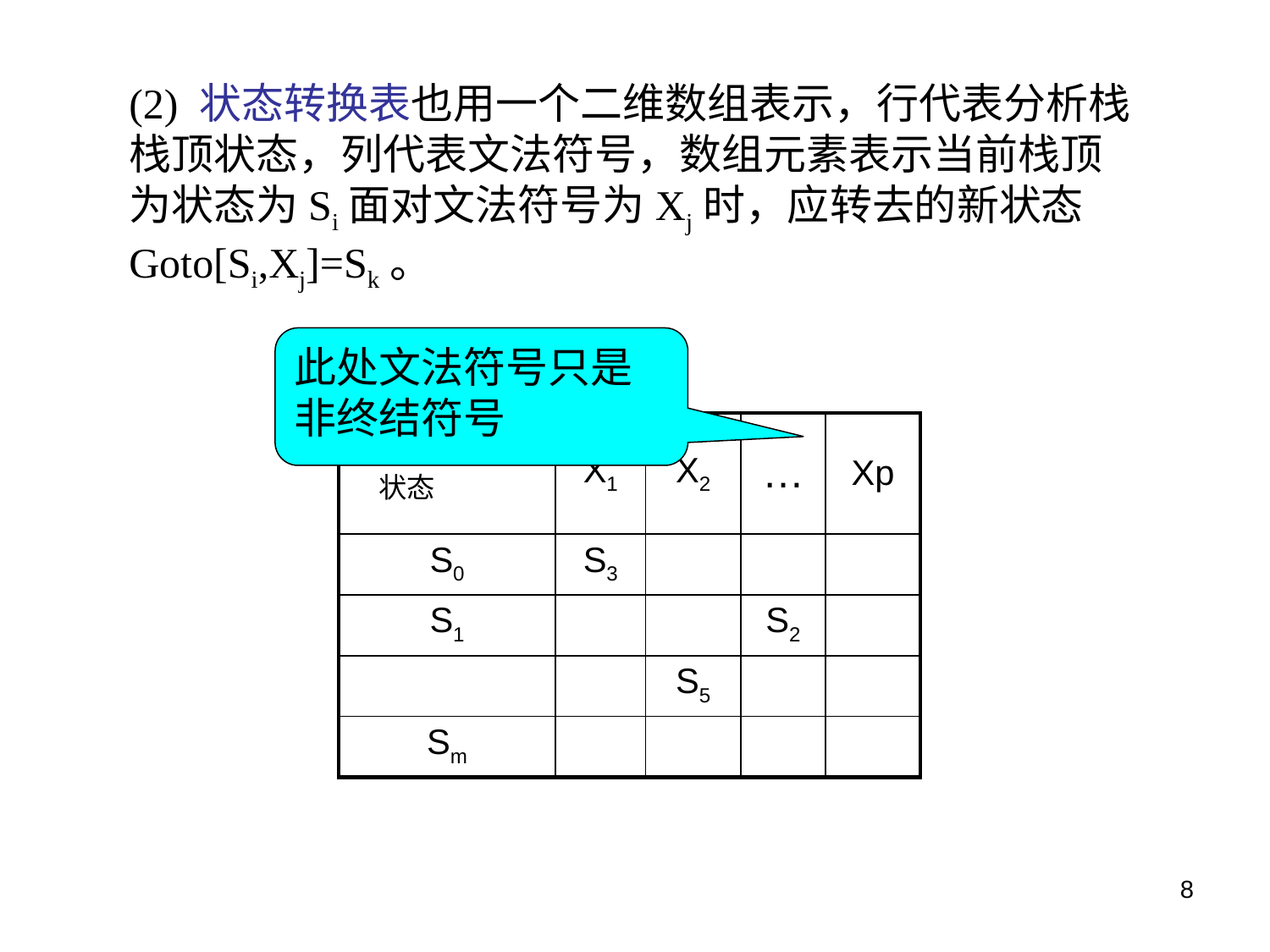

(2) 状态转换表也用一个二维数组表示，行代表分析栈栈顶状态，列代表文法符号，数组元素表示当前栈顶为状态为Si面对文法符号为Xj时，应转去的新状态Goto[Si,Xj]=Sk。
此处文法符号只是非终结符号
| 输入符号 状态 | X1 | X2 | … | Xp |
| --- | --- | --- | --- | --- |
| S0 | S3 |  |  |  |
| S1 |  |  | S2 |  |
|  |  | S5 |  |  |
| Sm |  |  |  |  |

8